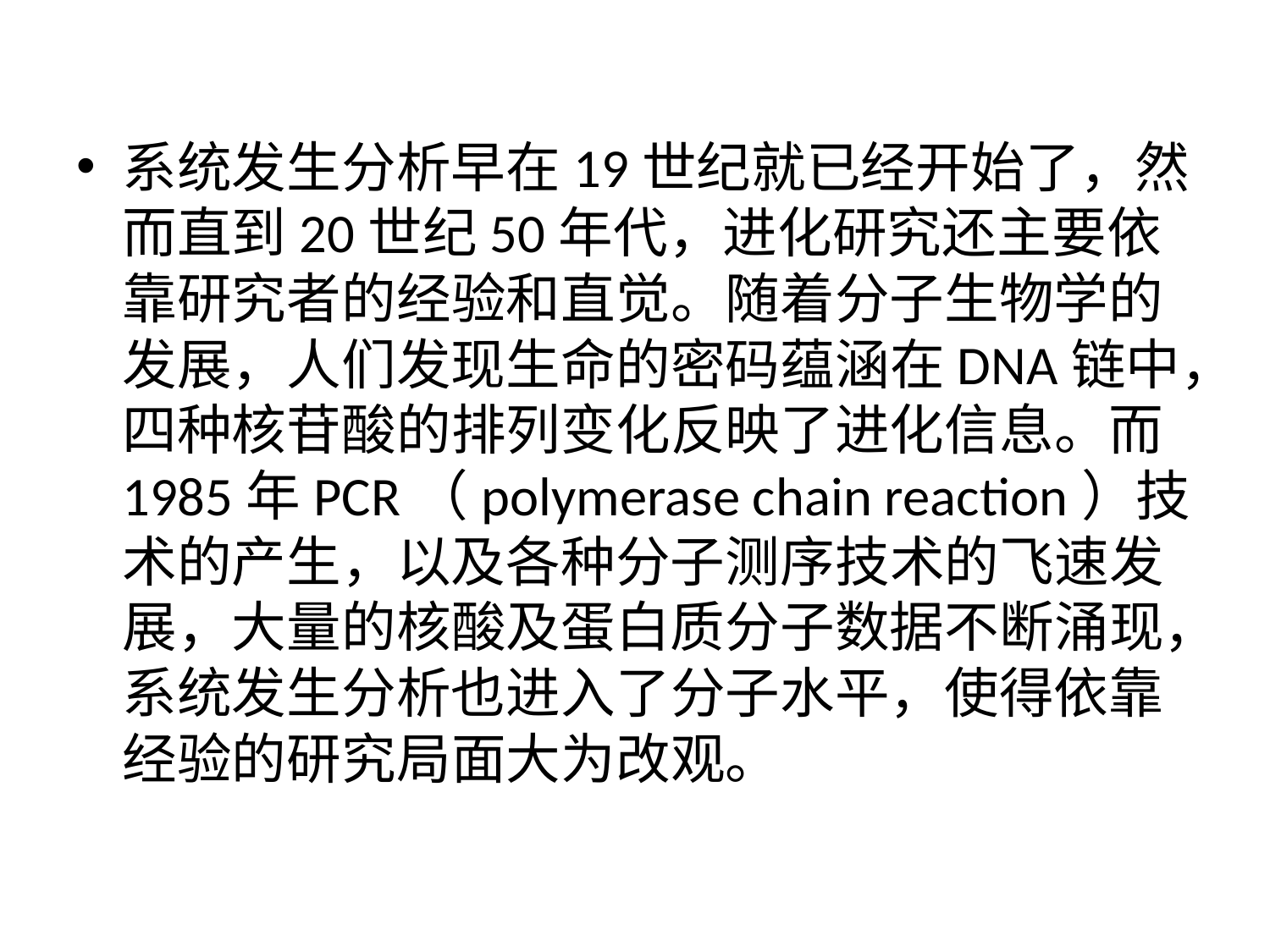

系统发生分析早在19世纪就已经开始了，然而直到20世纪50年代，进化研究还主要依靠研究者的经验和直觉。随着分子生物学的发展，人们发现生命的密码蕴涵在DNA链中，四种核苷酸的排列变化反映了进化信息。而1985年PCR（polymerase chain reaction）技术的产生，以及各种分子测序技术的飞速发展，大量的核酸及蛋白质分子数据不断涌现，系统发生分析也进入了分子水平，使得依靠经验的研究局面大为改观。